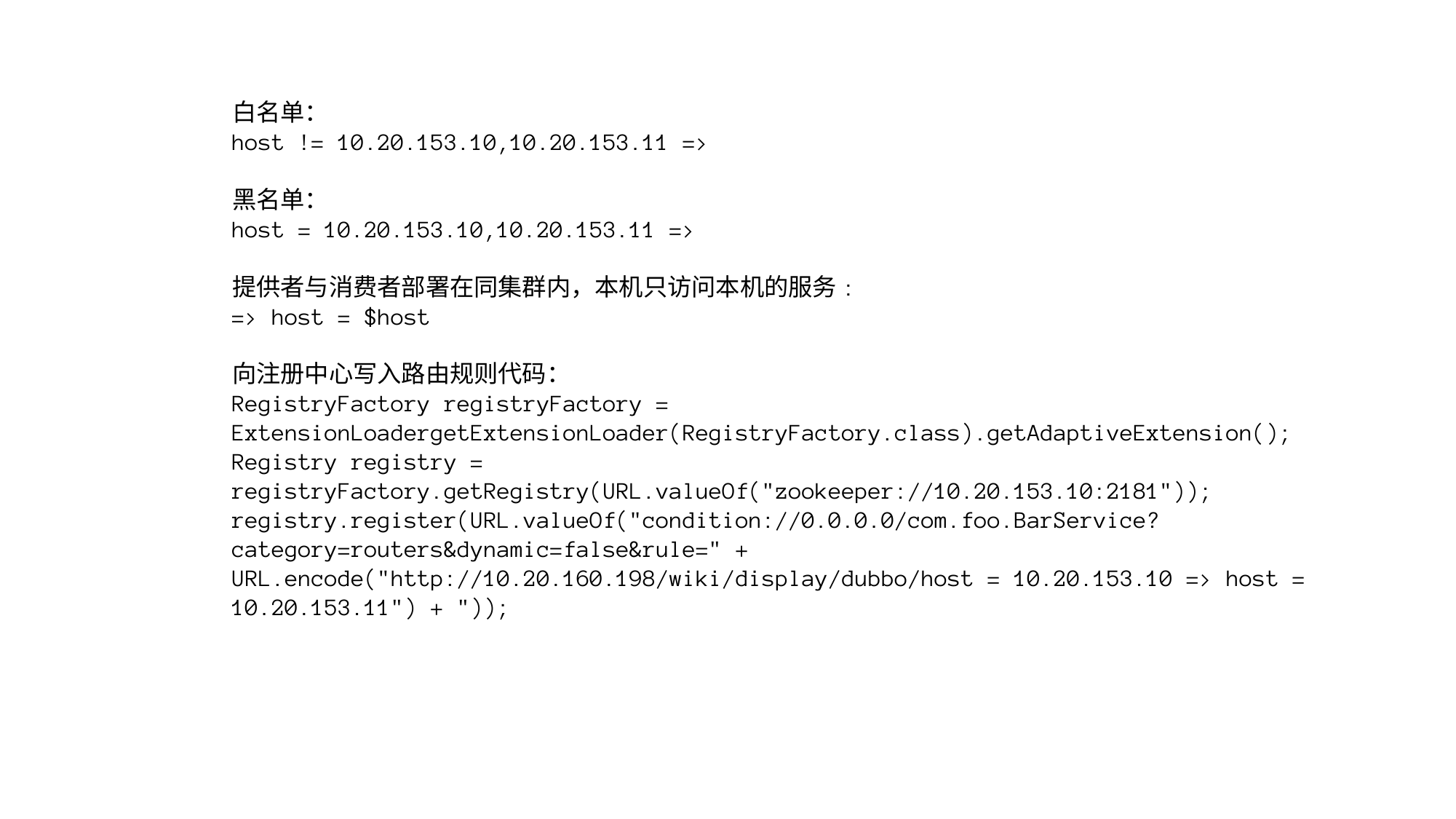

白名单：
host != 10.20.153.10,10.20.153.11 =>

黑名单：
host = 10.20.153.10,10.20.153.11 =>

提供者与消费者部署在同集群内，本机只访问本机的服务:
=> host = $host

向注册中心写入路由规则代码：
RegistryFactory registryFactory = ExtensionLoadergetExtensionLoader(RegistryFactory.class).getAdaptiveExtension();
Registry registry = registryFactory.getRegistry(URL.valueOf("zookeeper://10.20.153.10:2181"));
registry.register(URL.valueOf("condition://0.0.0.0/com.foo.BarService?category=routers&dynamic=false&rule=" + URL.encode("http://10.20.160.198/wiki/display/dubbo/host = 10.20.153.10 => host = 10.20.153.11") + "));